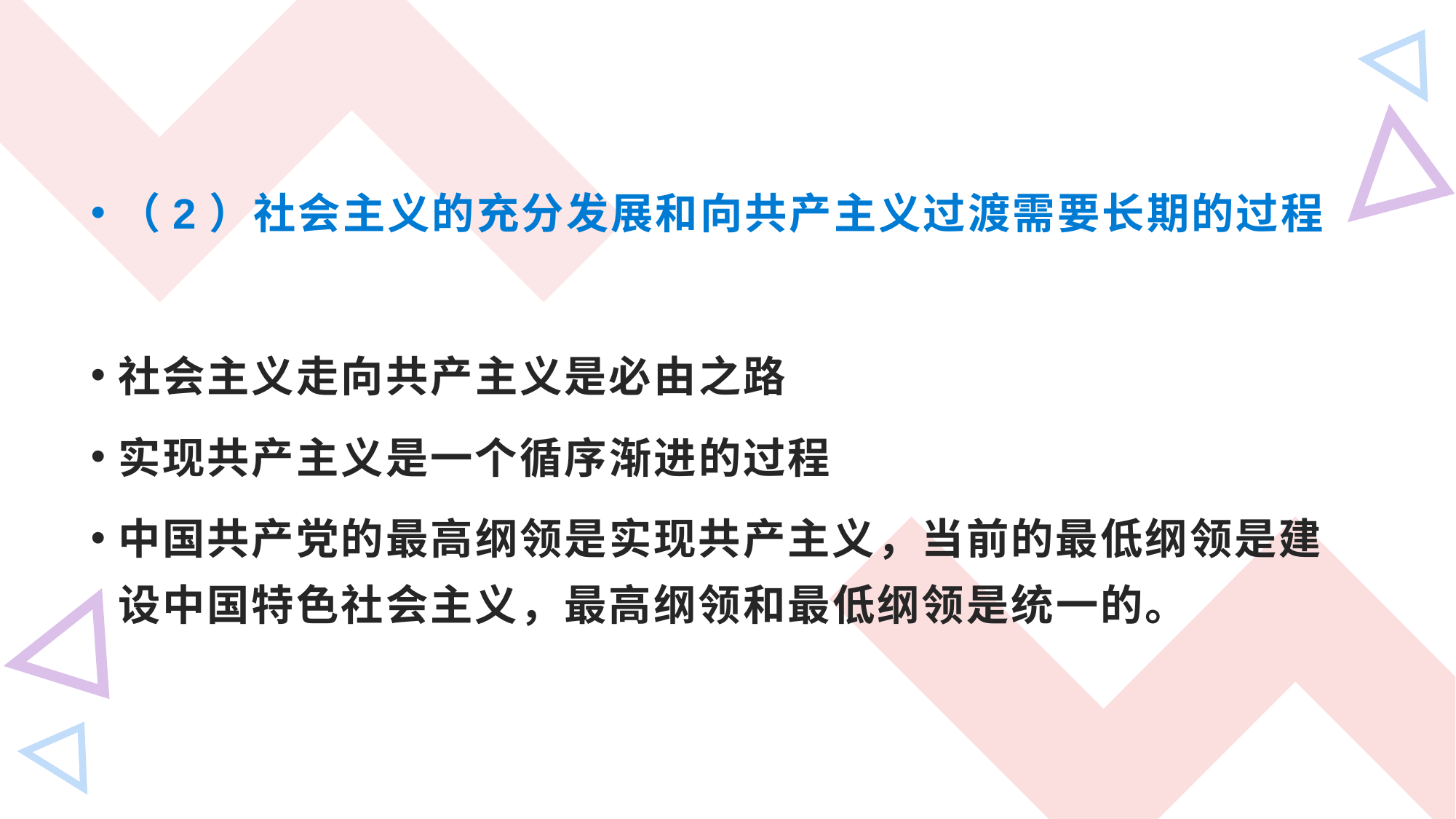

（2）社会主义的充分发展和向共产主义过渡需要长期的过程

社会主义走向共产主义是必由之路
实现共产主义是一个循序渐进的过程
中国共产党的最高纲领是实现共产主义，当前的最低纲领是建设中国特色社会主义，最高纲领和最低纲领是统一的。